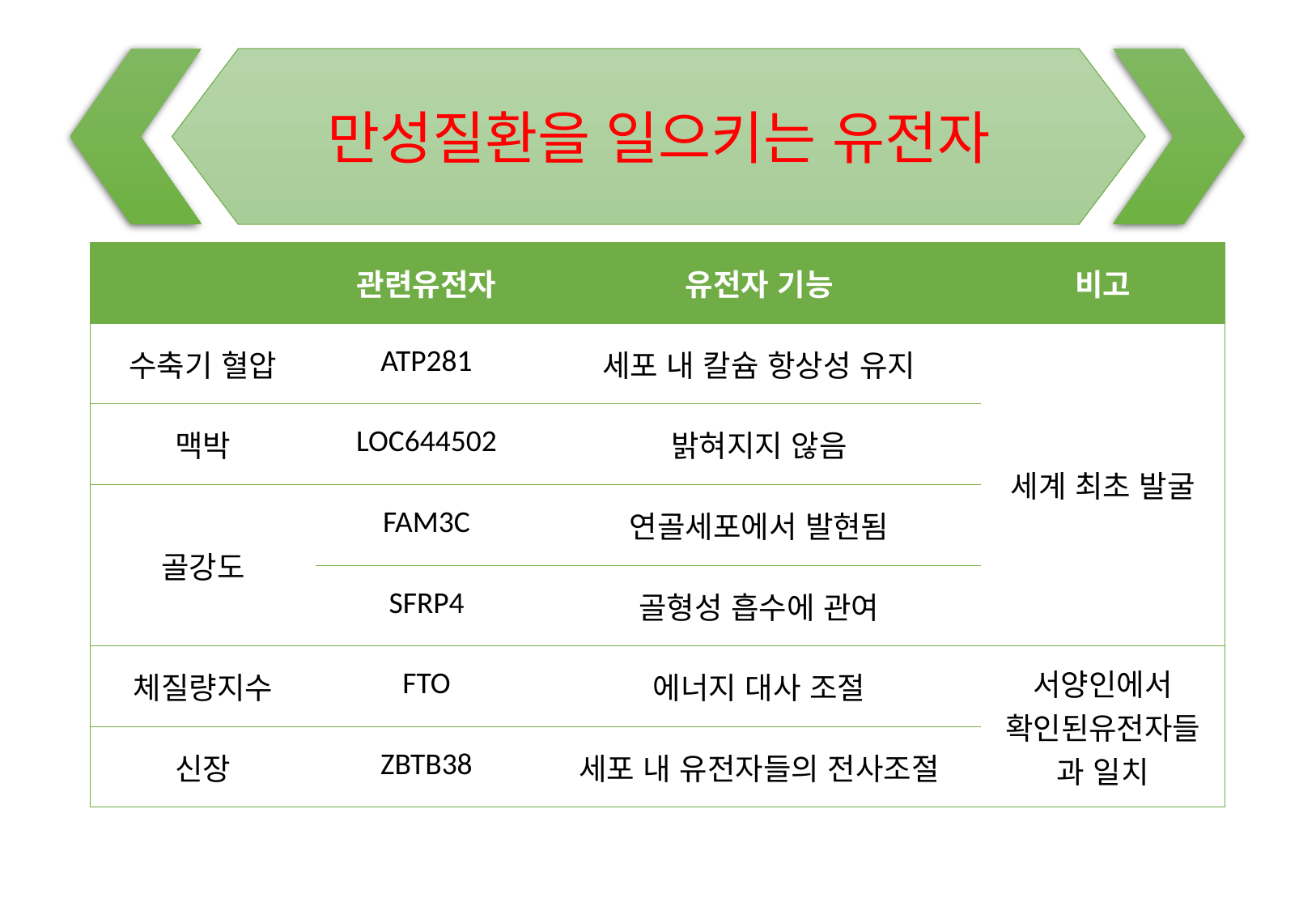

만성질환을 일으키는 유전자

|  | 관련유전자 | 유전자 기능 | 비고 |
| --- | --- | --- | --- |
| 수축기 혈압 | ATP281 | 세포 내 칼슘 항상성 유지 | 세계 최초 발굴 |
| 맥박 | LOC644502 | 밝혀지지 않음 |  |
| 골강도 | FAM3C | 연골세포에서 발현됨 |  |
|  | SFRP4 | 골형성 흡수에 관여 |  |
| 체질량지수 | FTO | 에너지 대사 조절 | 서양인에서 확인된유전자들과 일치 |
| 신장 | ZBTB38 | 세포 내 유전자들의 전사조절 |  |